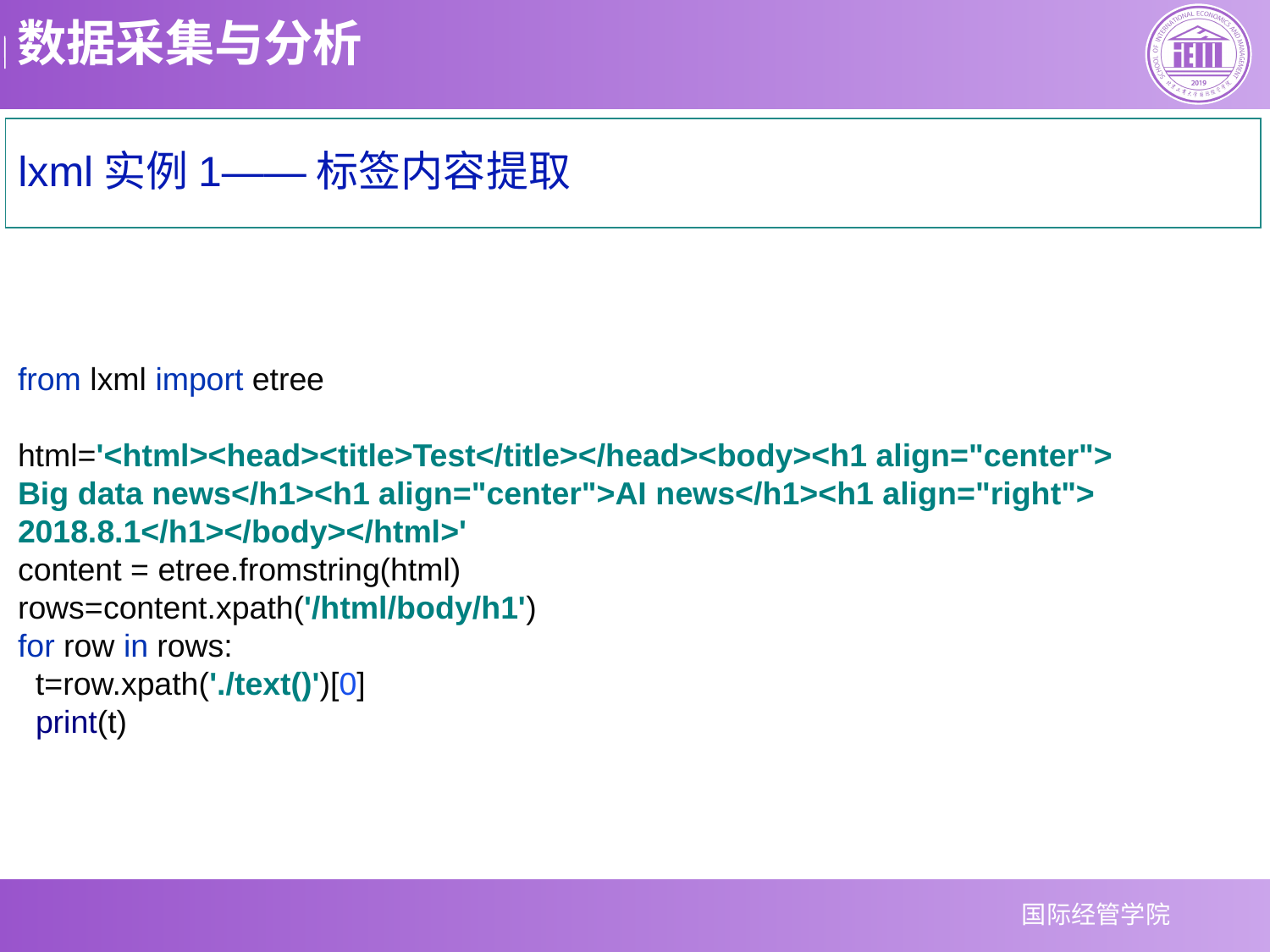

# lxml实例1——标签内容提取
from lxml import etree
html='<html><head><title>Test</title></head><body><h1 align="center">
Big data news</h1><h1 align="center">AI news</h1><h1 align="right">
2018.8.1</h1></body></html>'
content = etree.fromstring(html)
rows=content.xpath('/html/body/h1')
for row in rows:
  t=row.xpath('./text()')[0]
  print(t)